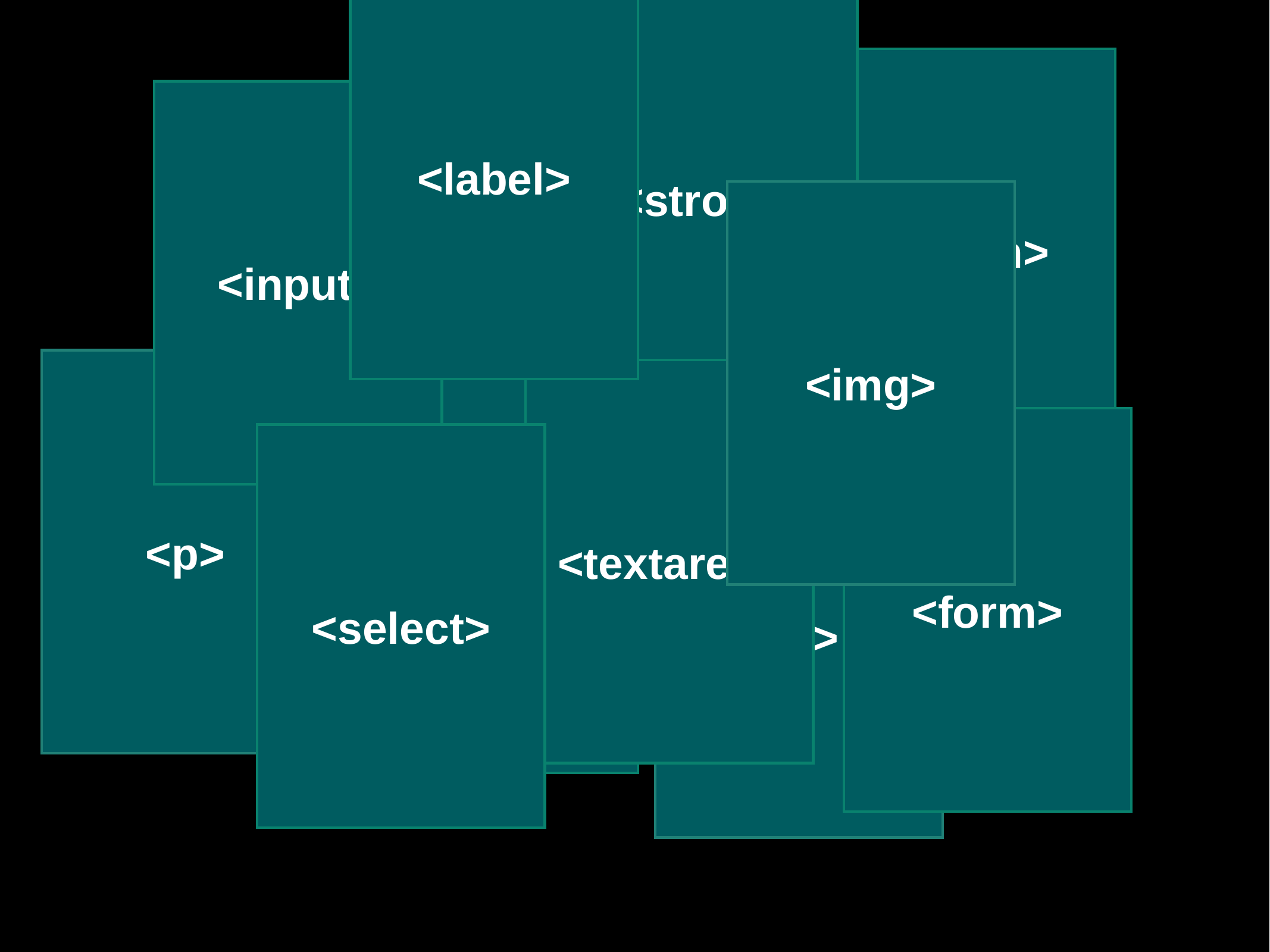

<label>
<strong>
<span>
<input>
<img>
<div>
# 标签
<p>
<textarea>
<table>
<form>
<select>
<h>